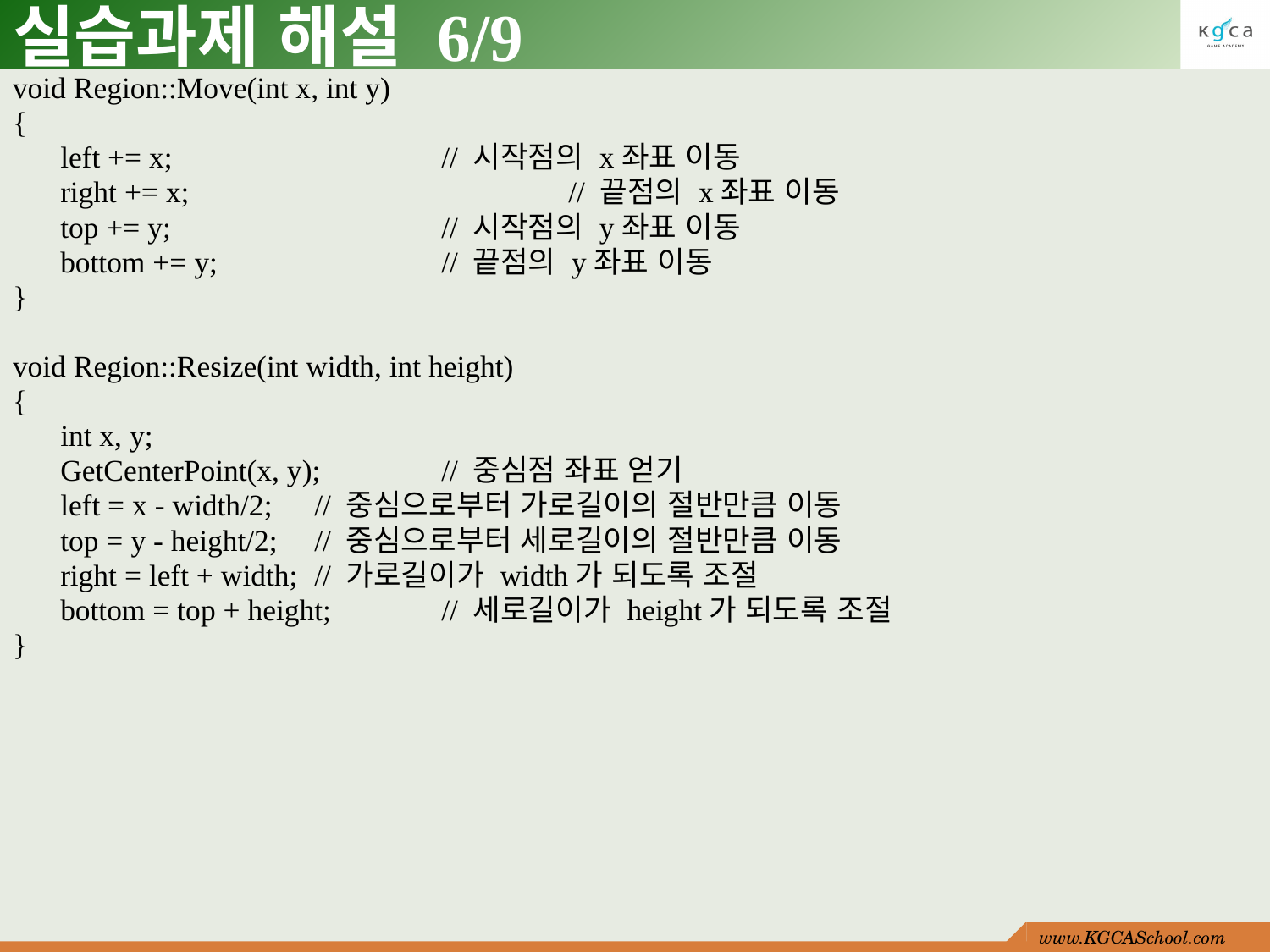

# 실습과제 해설 6/9
void Region::Move(int x, int y)
{
	left += x;			// 시작점의 x좌표 이동
	right += x;			// 끝점의 x좌표 이동
	top += y;			// 시작점의 y좌표 이동
	bottom += y;		// 끝점의 y좌표 이동
}

void Region::Resize(int width, int height)
{
	int x, y;
	GetCenterPoint(x, y);	// 중심점 좌표 얻기
	left = x - width/2;	// 중심으로부터 가로길이의 절반만큼 이동
	top = y - height/2;	// 중심으로부터 세로길이의 절반만큼 이동
	right = left + width;	// 가로길이가 width가 되도록 조절
	bottom = top + height;	// 세로길이가 height가 되도록 조절
}